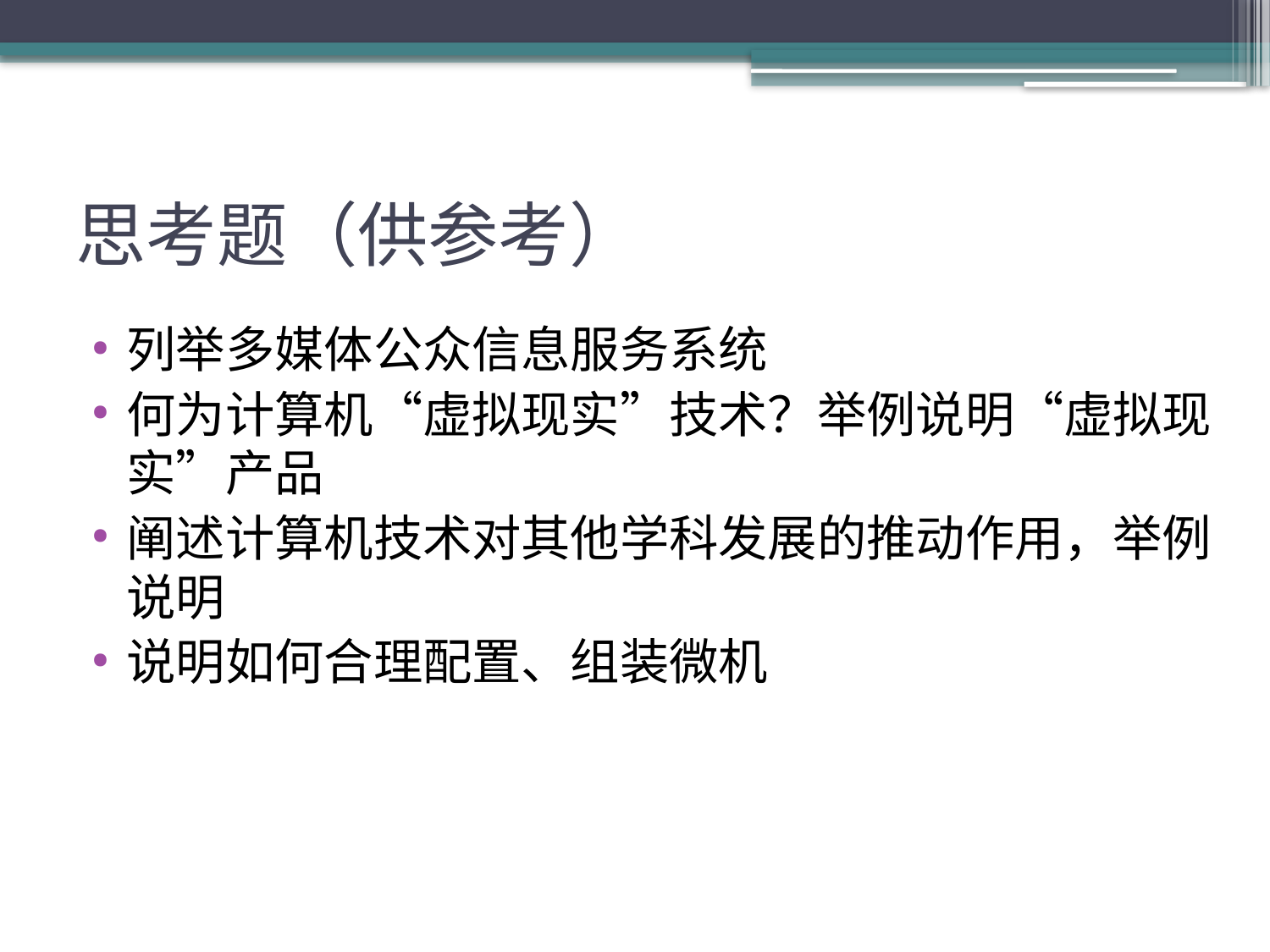

# 思考题（供参考）
列举多媒体公众信息服务系统
何为计算机“虚拟现实”技术？举例说明“虚拟现实”产品
阐述计算机技术对其他学科发展的推动作用，举例说明
说明如何合理配置、组装微机